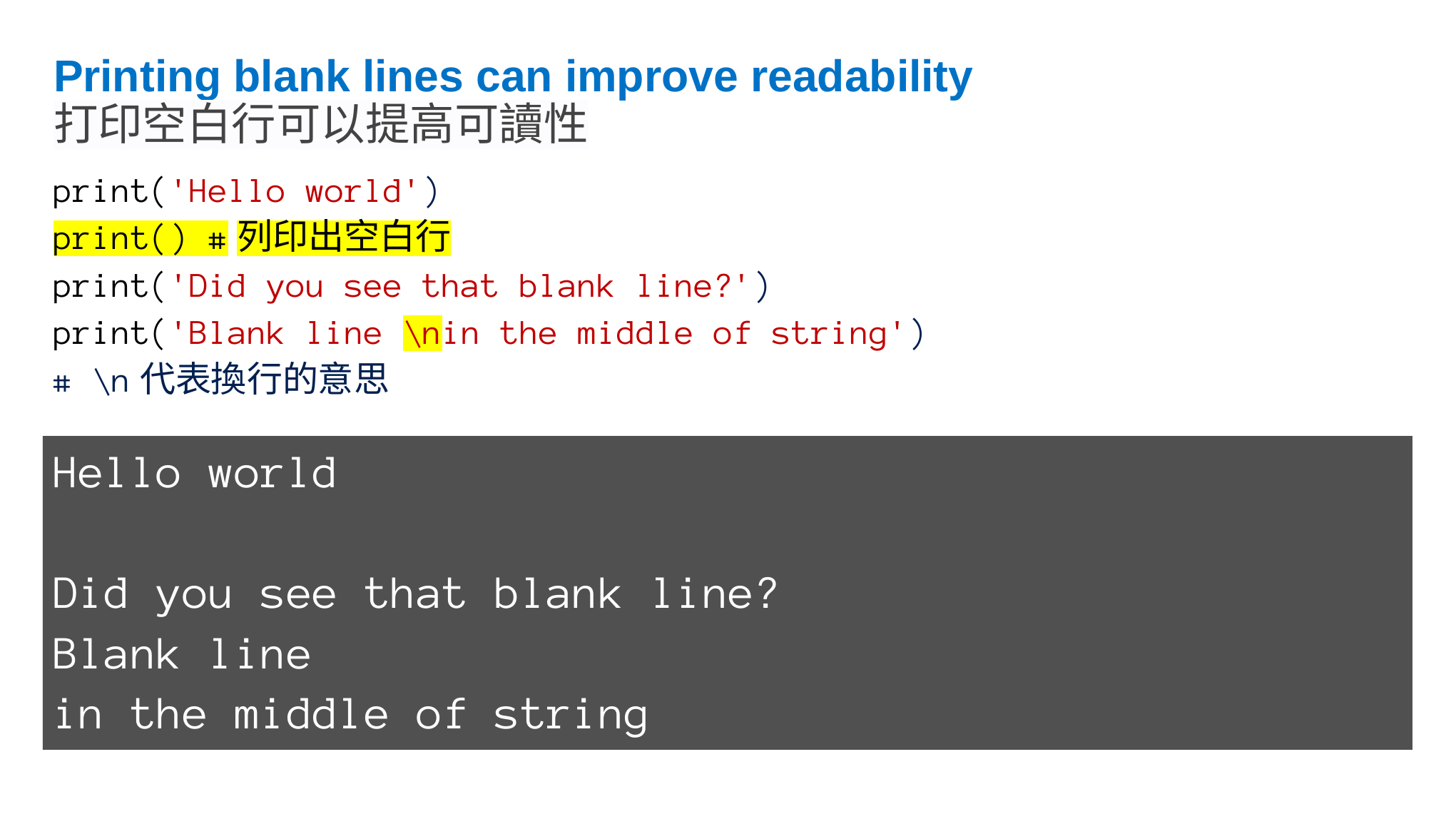

# Printing blank lines can improve readability
打印空白行可以提高可讀性
print('Hello world')
print() #列印出空白行
print('Did you see that blank line?')
print('Blank line \nin the middle of string')
# \n代表換行的意思
Hello world

Did you see that blank line?
Blank line
in the middle of string